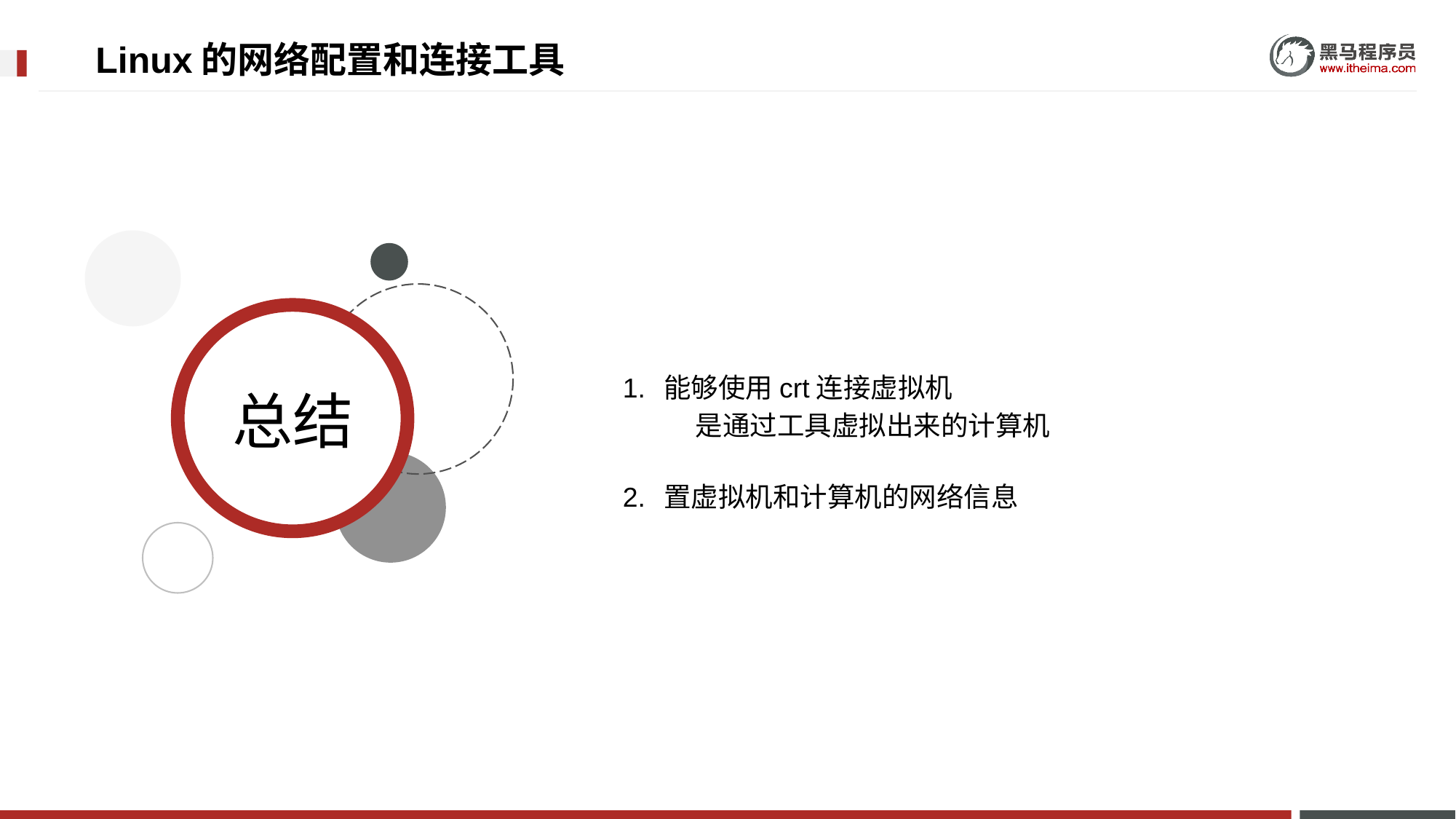

# Linux的网络配置和连接工具
能够使用crt连接虚拟机
是通过工具虚拟出来的计算机
置虚拟机和计算机的网络信息